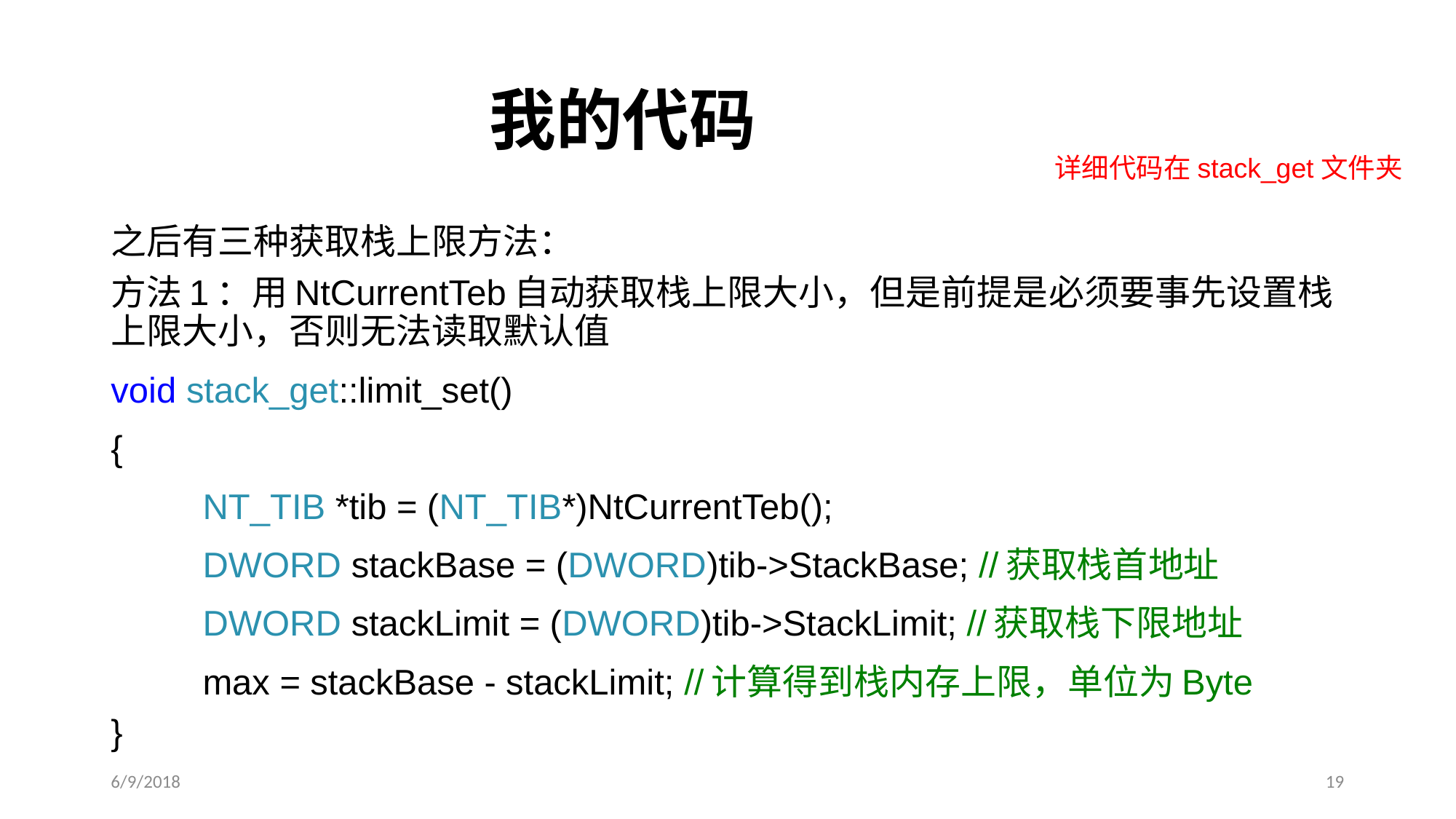

# 我的代码
详细代码在stack_get文件夹
之后有三种获取栈上限方法：
方法1：用NtCurrentTeb自动获取栈上限大小，但是前提是必须要事先设置栈上限大小，否则无法读取默认值
void stack_get::limit_set()
{
	NT_TIB *tib = (NT_TIB*)NtCurrentTeb();
	DWORD stackBase = (DWORD)tib->StackBase; //获取栈首地址
	DWORD stackLimit = (DWORD)tib->StackLimit; //获取栈下限地址
	max = stackBase - stackLimit; //计算得到栈内存上限，单位为Byte
}

6/9/2018
19